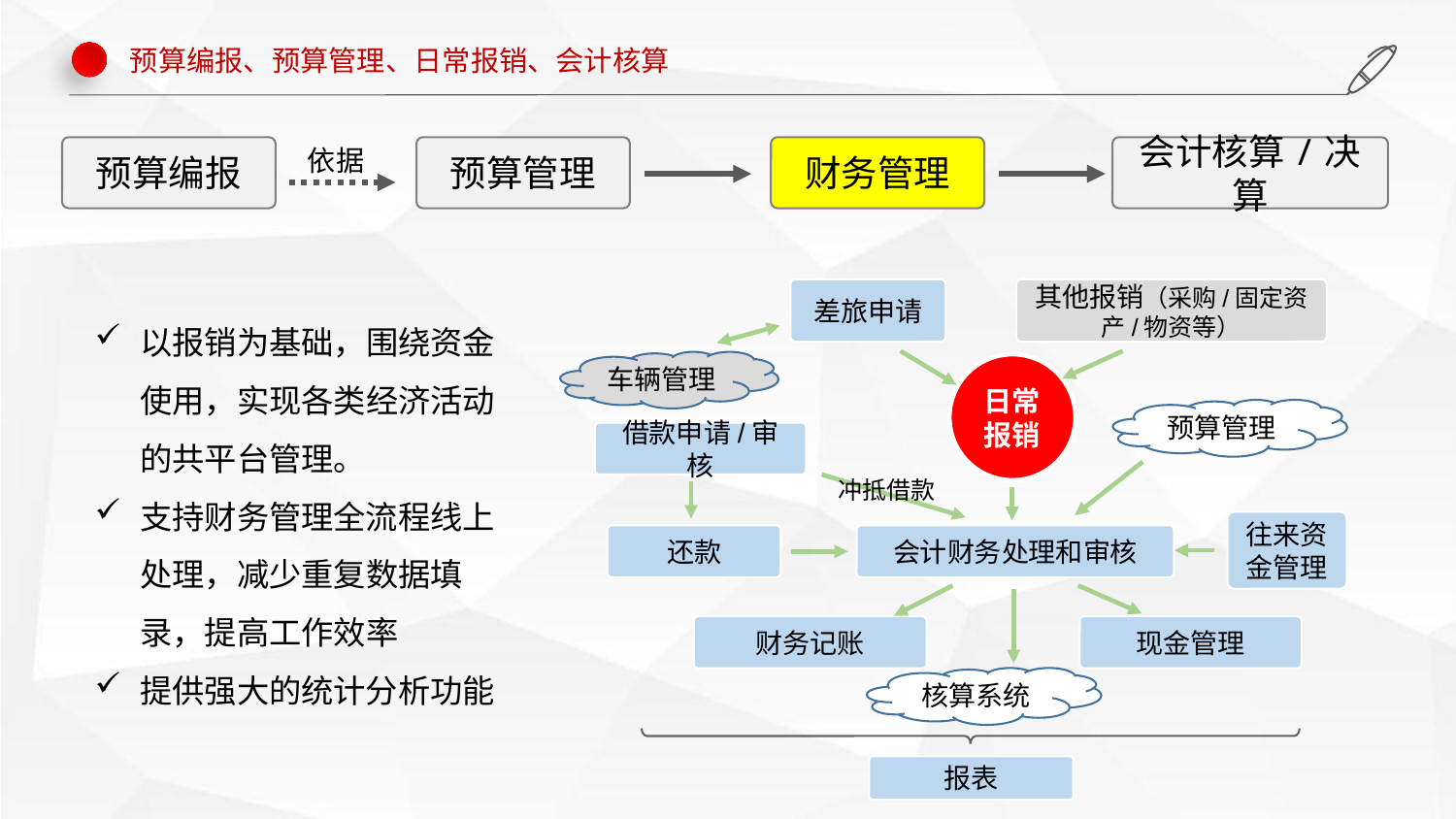

预算编报、预算管理、日常报销、会计核算

依据
预算编报
预算管理
财务管理
会计核算/决算
差旅申请
其他报销（采购/固定资产/物资等）
日常
报销
预算管理
借款申请/审核
冲抵借款
往来资金管理
还款
会计财务处理和审核
财务记账
现金管理
核算系统
车辆管理

报表
以报销为基础，围绕资金使用，实现各类经济活动的共平台管理。
支持财务管理全流程线上处理，减少重复数据填录，提高工作效率
提供强大的统计分析功能